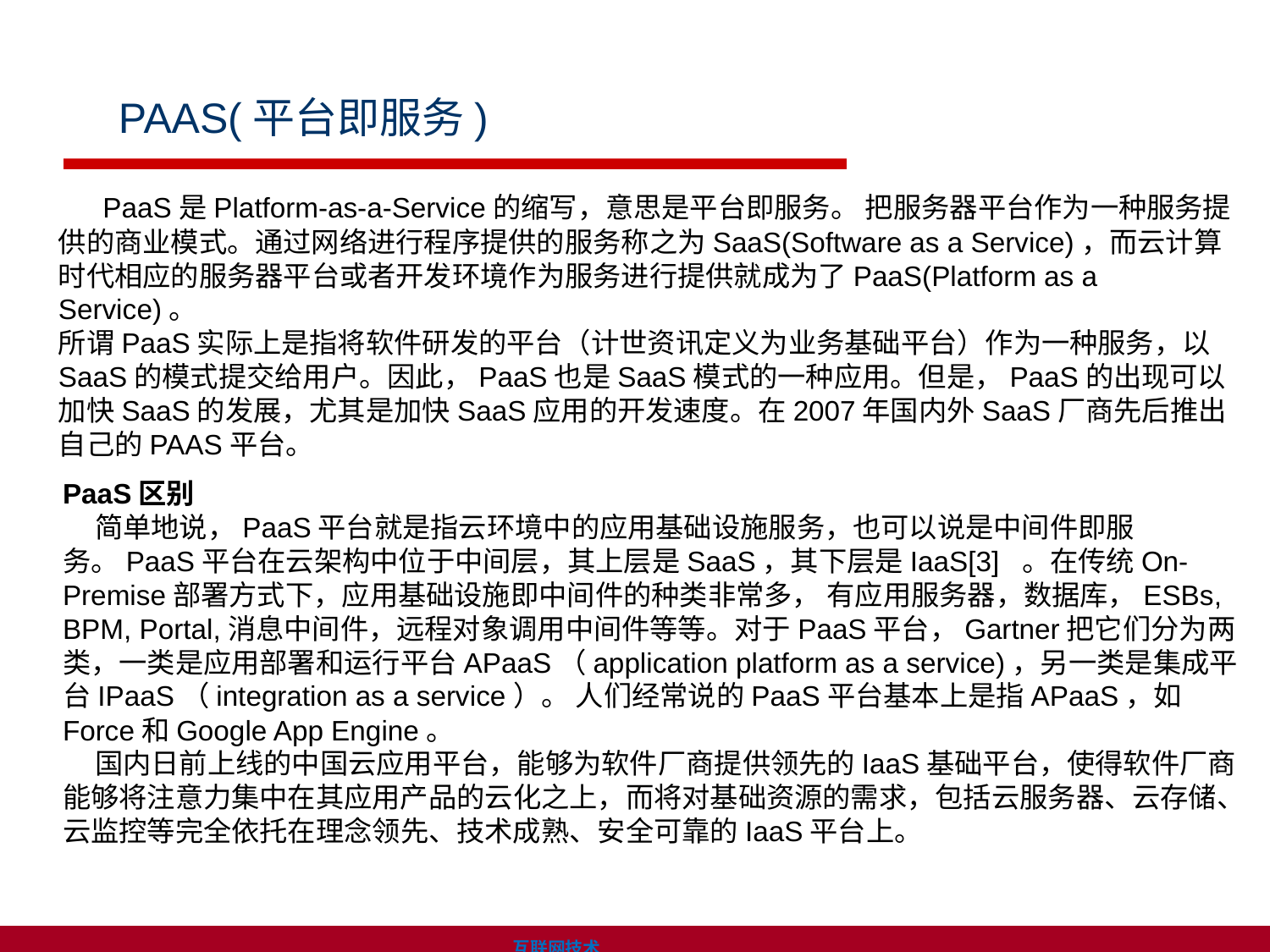

PAAS(平台即服务)

     PaaS是Platform-as-a-Service的缩写，意思是平台即服务。 把服务器平台作为一种服务提供的商业模式。通过网络进行程序提供的服务称之为SaaS(Software as a Service)，而云计算时代相应的服务器平台或者开发环境作为服务进行提供就成为了PaaS(Platform as a Service)。
所谓PaaS实际上是指将软件研发的平台（计世资讯定义为业务基础平台）作为一种服务，以SaaS的模式提交给用户。因此，PaaS也是SaaS模式的一种应用。但是，PaaS的出现可以加快SaaS的发展，尤其是加快SaaS应用的开发速度。在2007年国内外SaaS厂商先后推出自己的PAAS平台。

PaaS区别
    简单地说，PaaS平台就是指云环境中的应用基础设施服务，也可以说是中间件即服务。PaaS平台在云架构中位于中间层，其上层是SaaS，其下层是IaaS[3]  。在传统On-Premise部署方式下，应用基础设施即中间件的种类非常多， 有应用服务器，数据库，ESBs, BPM, Portal,消息中间件，远程对象调用中间件等等。对于PaaS平台，Gartner把它们分为两类，一类是应用部署和运行平台APaaS（application platform as a service)，另一类是集成平台IPaaS（integration as a service）。 人们经常说的PaaS平台基本上是指APaaS，如Force和Google App Engine。
    国内日前上线的中国云应用平台，能够为软件厂商提供领先的IaaS基础平台，使得软件厂商能够将注意力集中在其应用产品的云化之上，而将对基础资源的需求，包括云服务器、云存储、云监控等完全依托在理念领先、技术成熟、安全可靠的IaaS平台上。